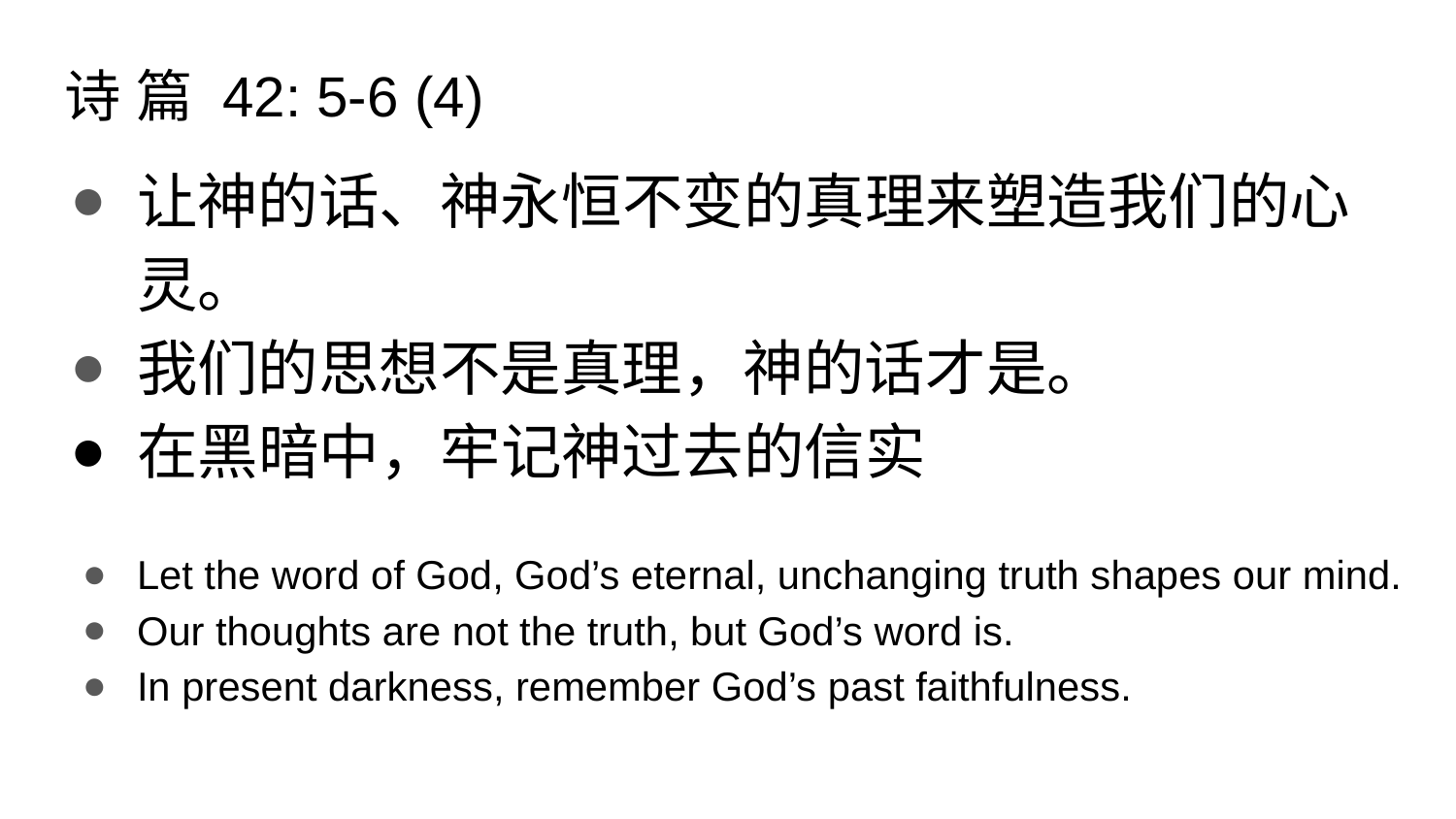

# 诗 篇 42: 5-6 (4)

让神的话、神永恒不变的真理来塑造我们的心灵。
我们的思想不是真理，神的话才是。
在黑暗中，牢记神过去的信实

Let the word of God, God’s eternal, unchanging truth shapes our mind.
Our thoughts are not the truth, but God’s word is.
In present darkness, remember God’s past faithfulness.